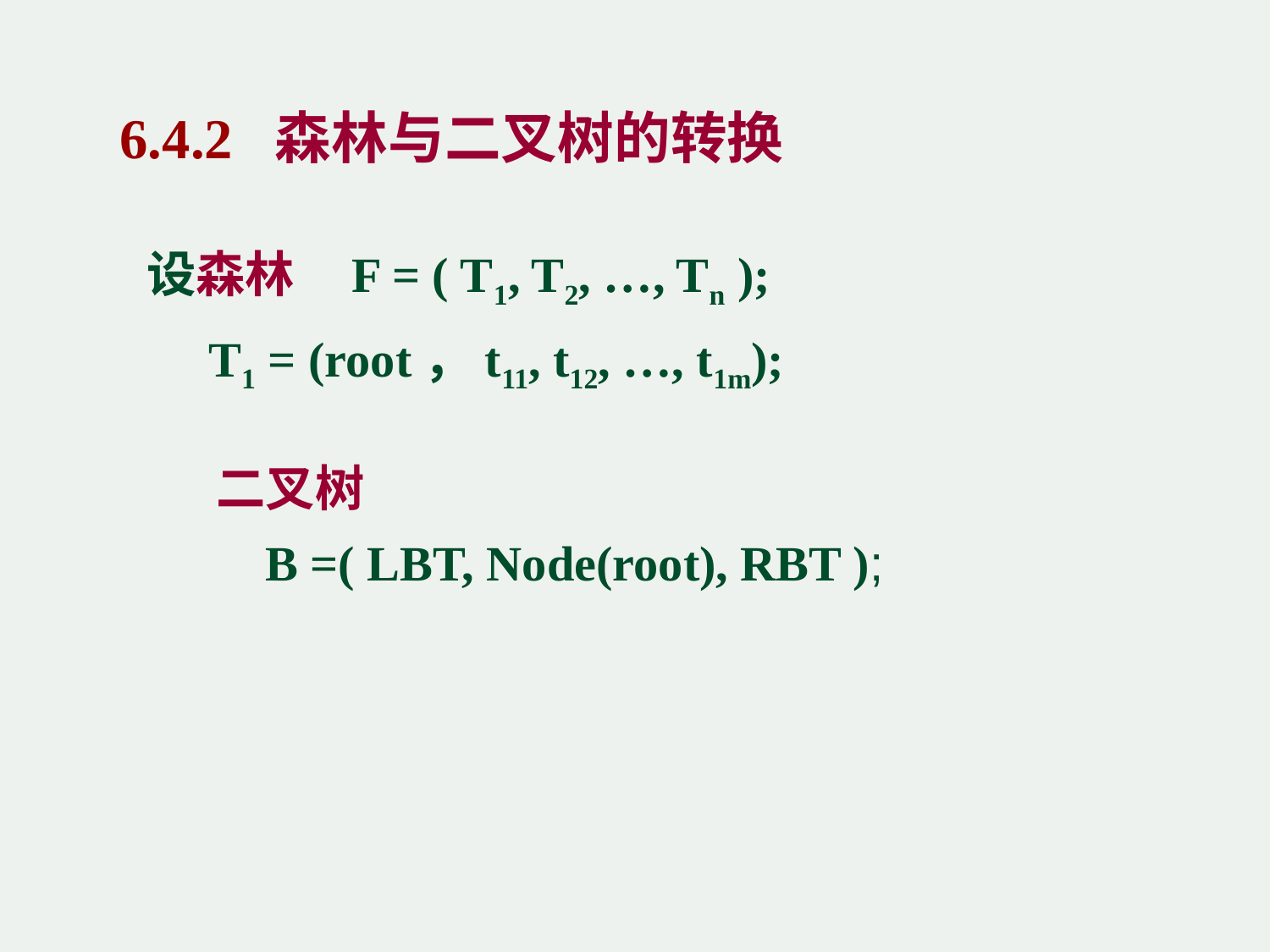

6.4.2  森林与二叉树的转换
设森林    F = ( T1, T2, …, Tn );
     T1 = (root，t11, t12, …, t1m);
二叉树
    B =( LBT, Node(root), RBT );